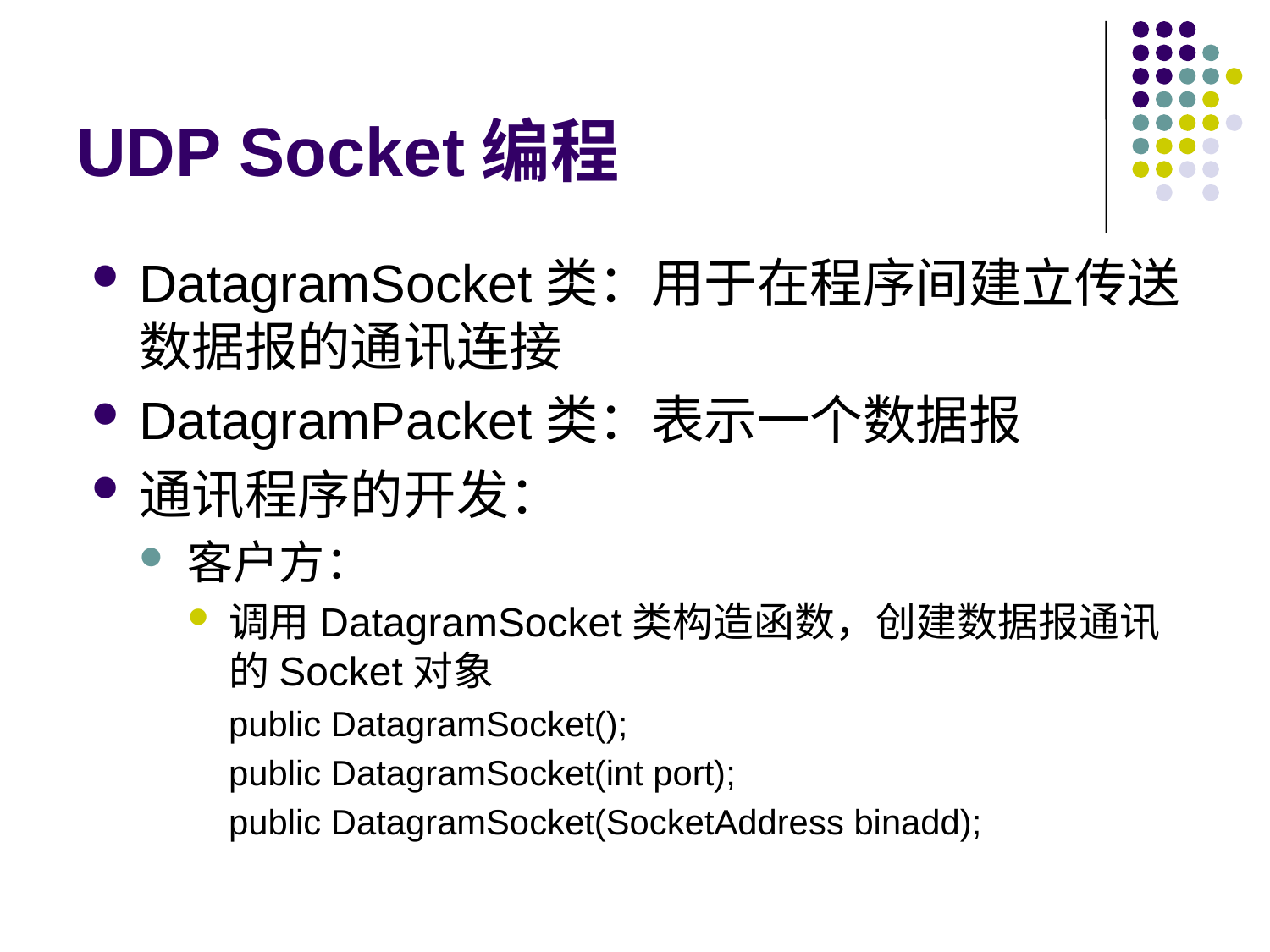

# UDP Socket编程
DatagramSocket类：用于在程序间建立传送数据报的通讯连接
DatagramPacket类：表示一个数据报
通讯程序的开发：
客户方：
调用DatagramSocket类构造函数，创建数据报通讯的Socket对象
public DatagramSocket();
public DatagramSocket(int port);
public DatagramSocket(SocketAddress binadd);